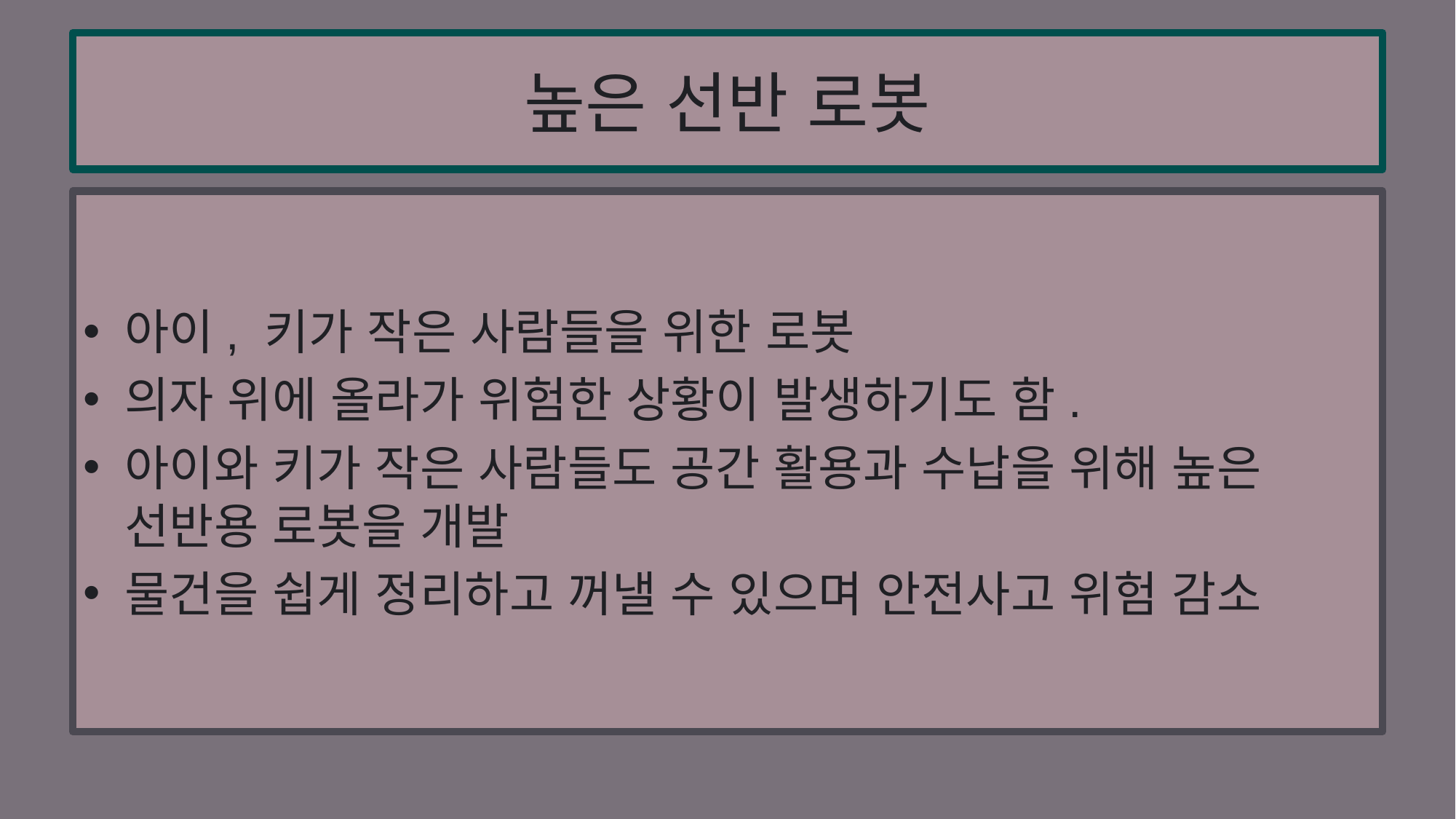

# 높은 선반 로봇
아이, 키가 작은 사람들을 위한 로봇
의자 위에 올라가 위험한 상황이 발생하기도 함.
아이와 키가 작은 사람들도 공간 활용과 수납을 위해 높은 선반용 로봇을 개발
물건을 쉽게 정리하고 꺼낼 수 있으며 안전사고 위험 감소